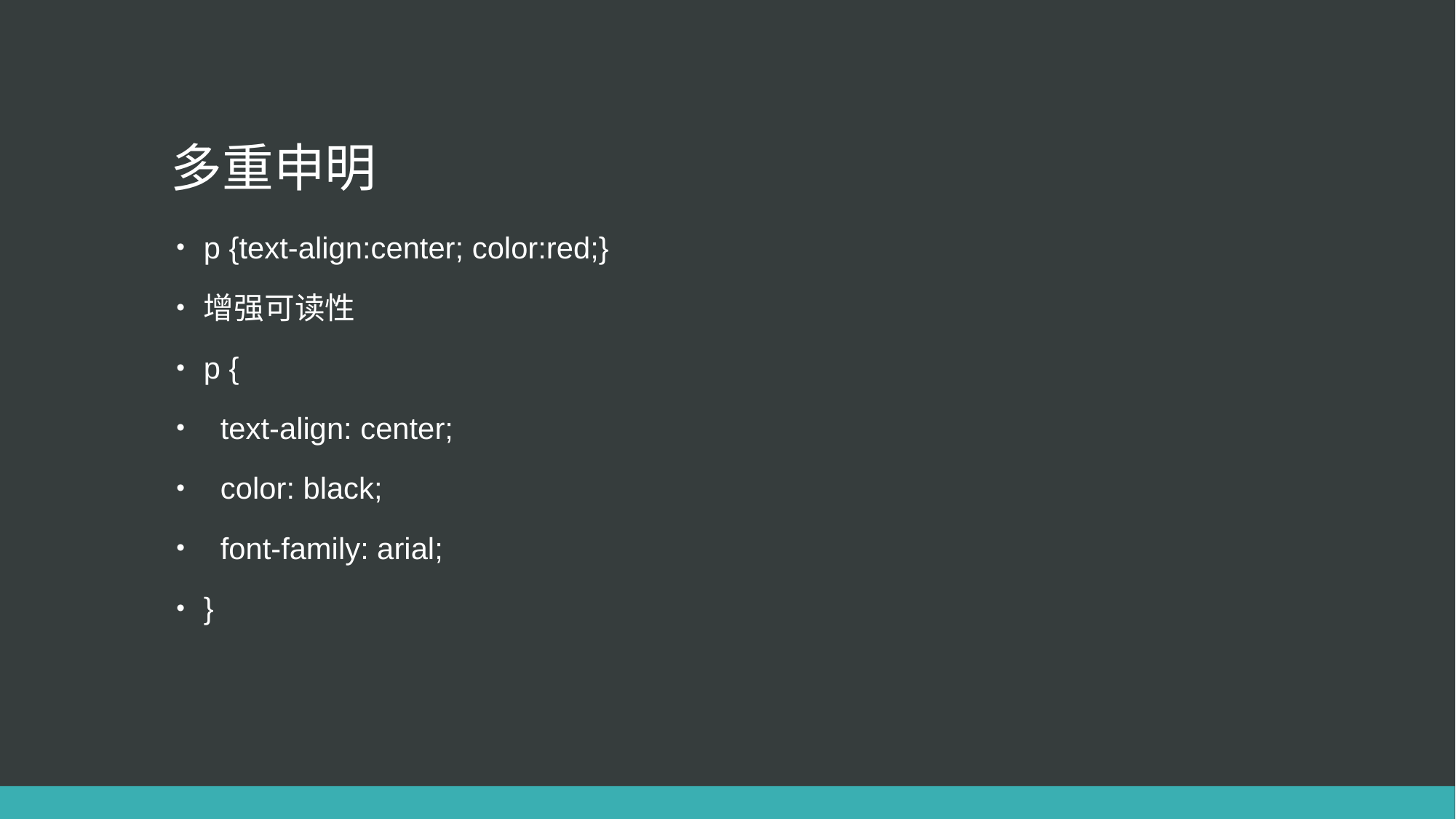

# 多重申明
p {text-align:center; color:red;}
增强可读性
p {
  text-align: center;
  color: black;
  font-family: arial;
}